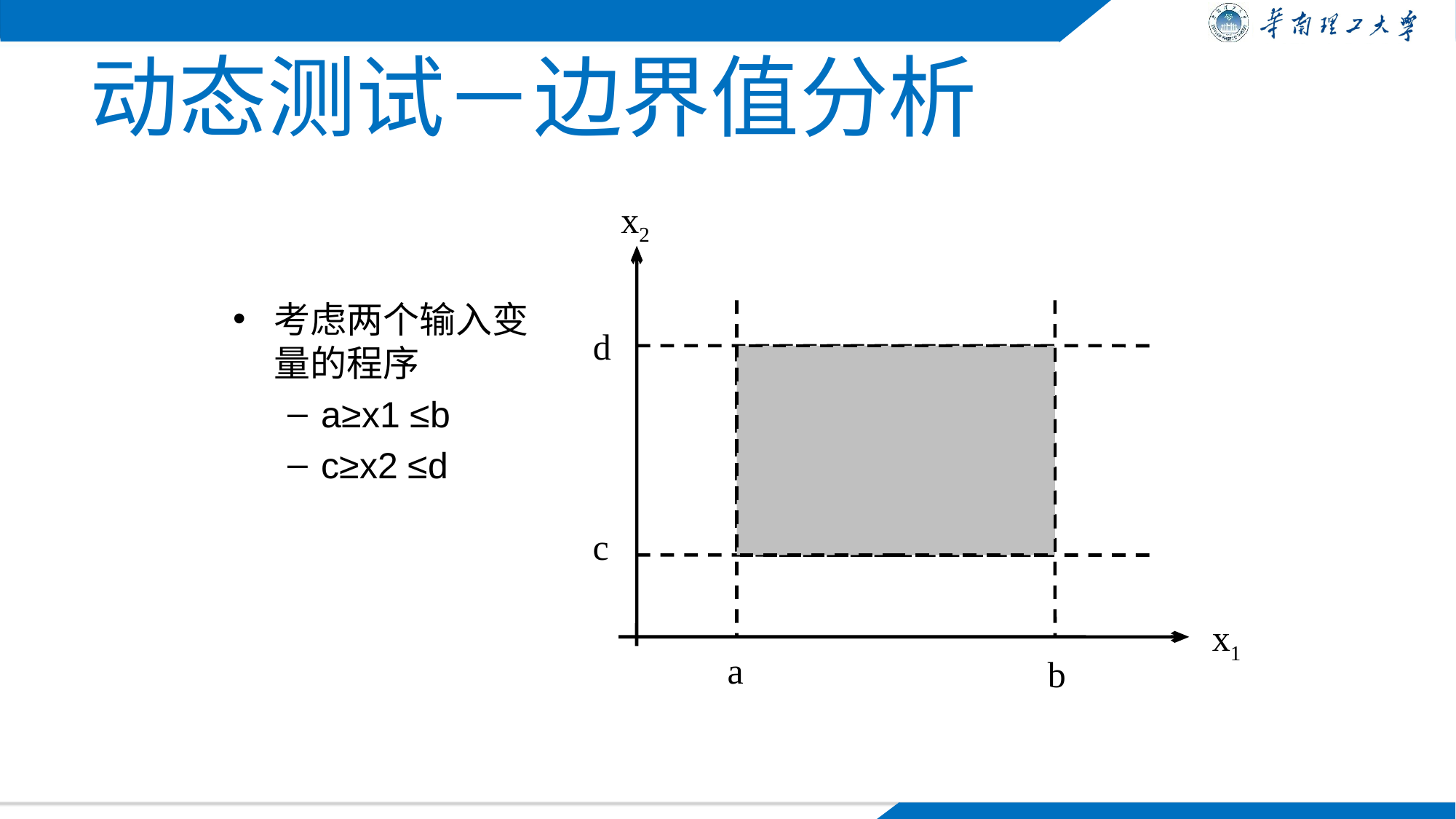

# 动态测试－边界值分析
x2

考虑两个输入变量的程序
a≥x1 ≤b
c≥x2 ≤d

d

c

x1

a
b
22